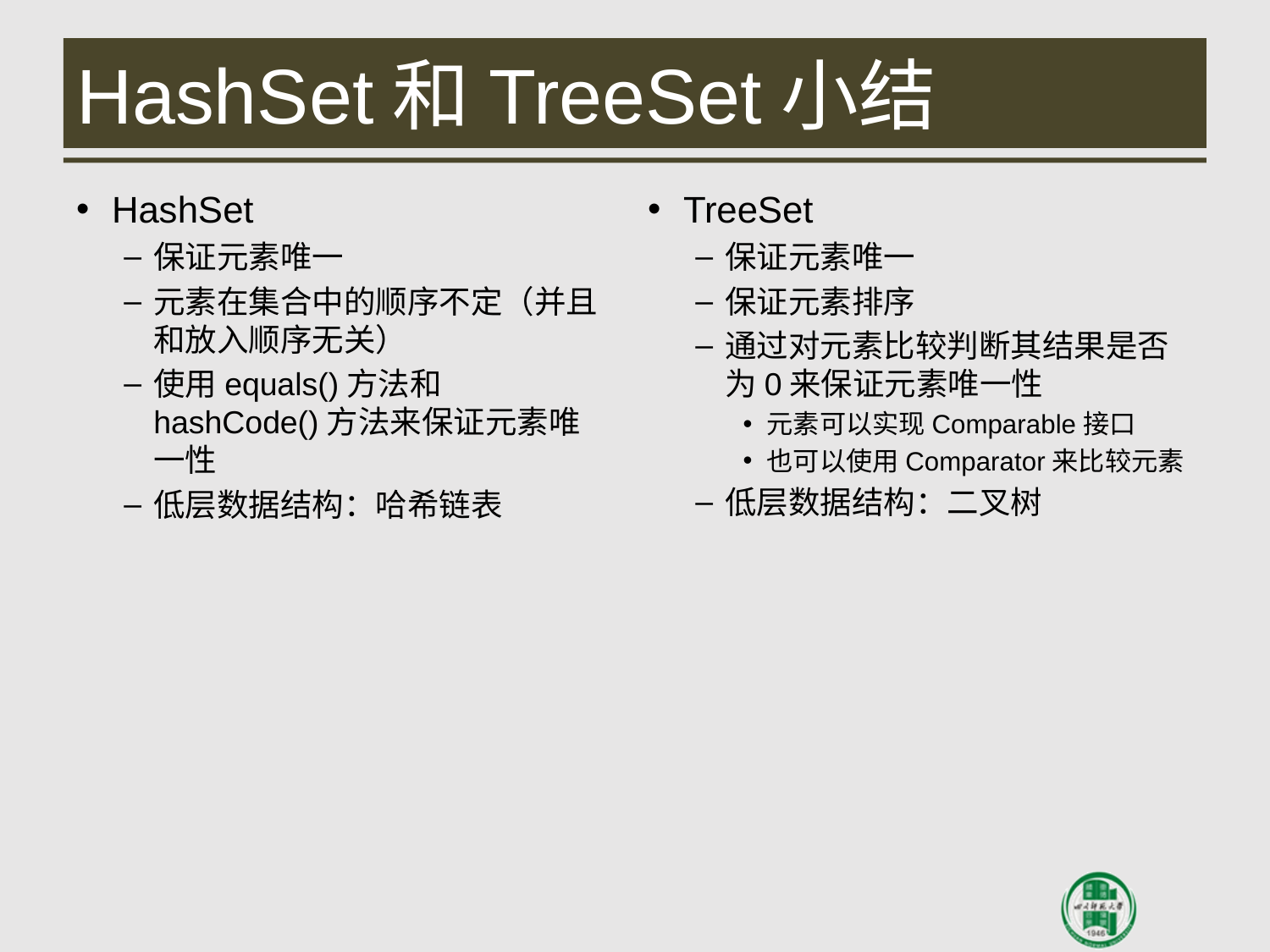

# HashSet和TreeSet小结
TreeSet
保证元素唯一
保证元素排序
通过对元素比较判断其结果是否为0来保证元素唯一性
元素可以实现Comparable接口
也可以使用Comparator来比较元素
低层数据结构：二叉树

HashSet
保证元素唯一
元素在集合中的顺序不定（并且和放入顺序无关）
使用equals()方法和hashCode()方法来保证元素唯一性
低层数据结构：哈希链表